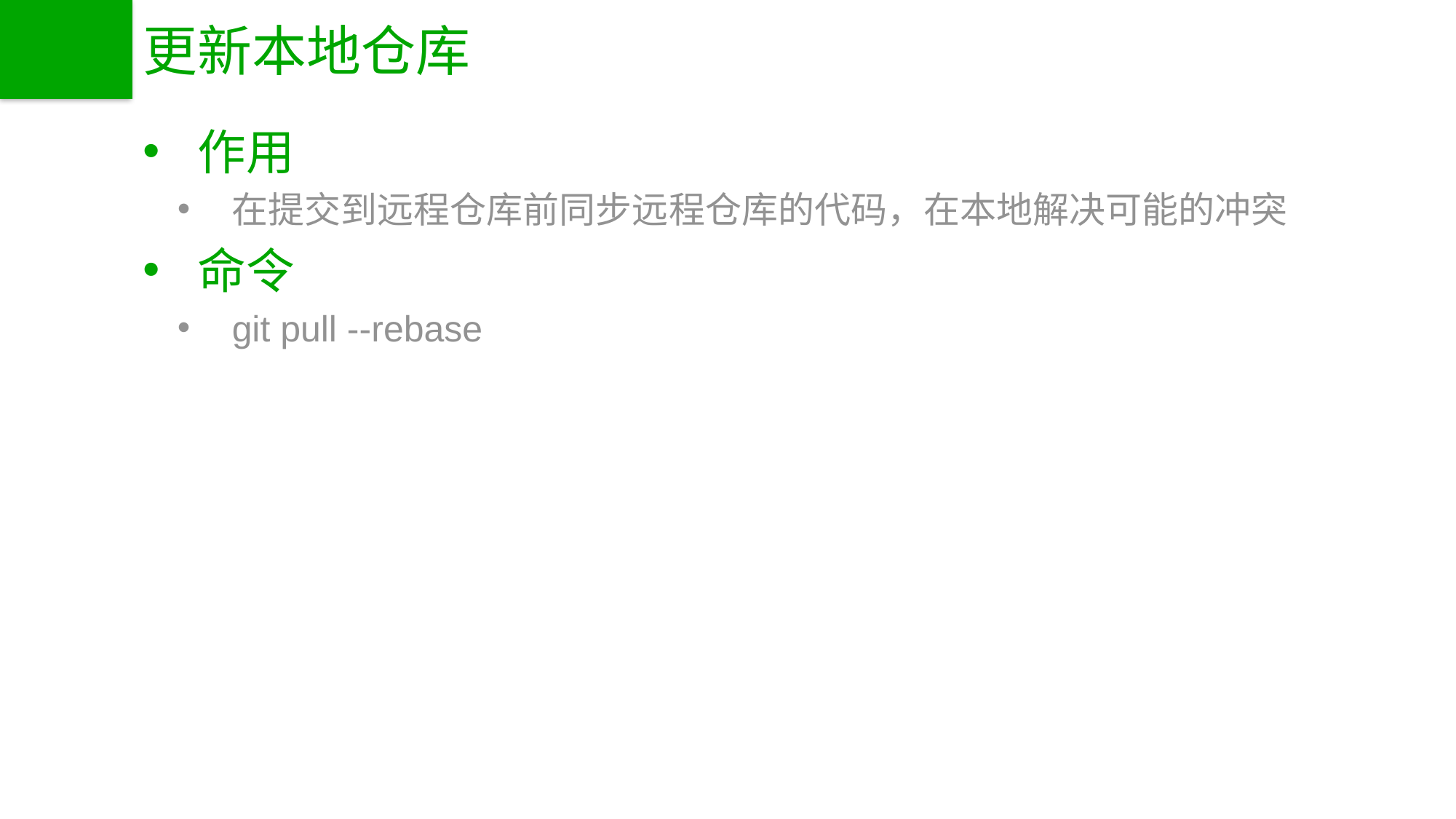

# 更新本地仓库
作用
在提交到远程仓库前同步远程仓库的代码，在本地解决可能的冲突
命令
git pull --rebase